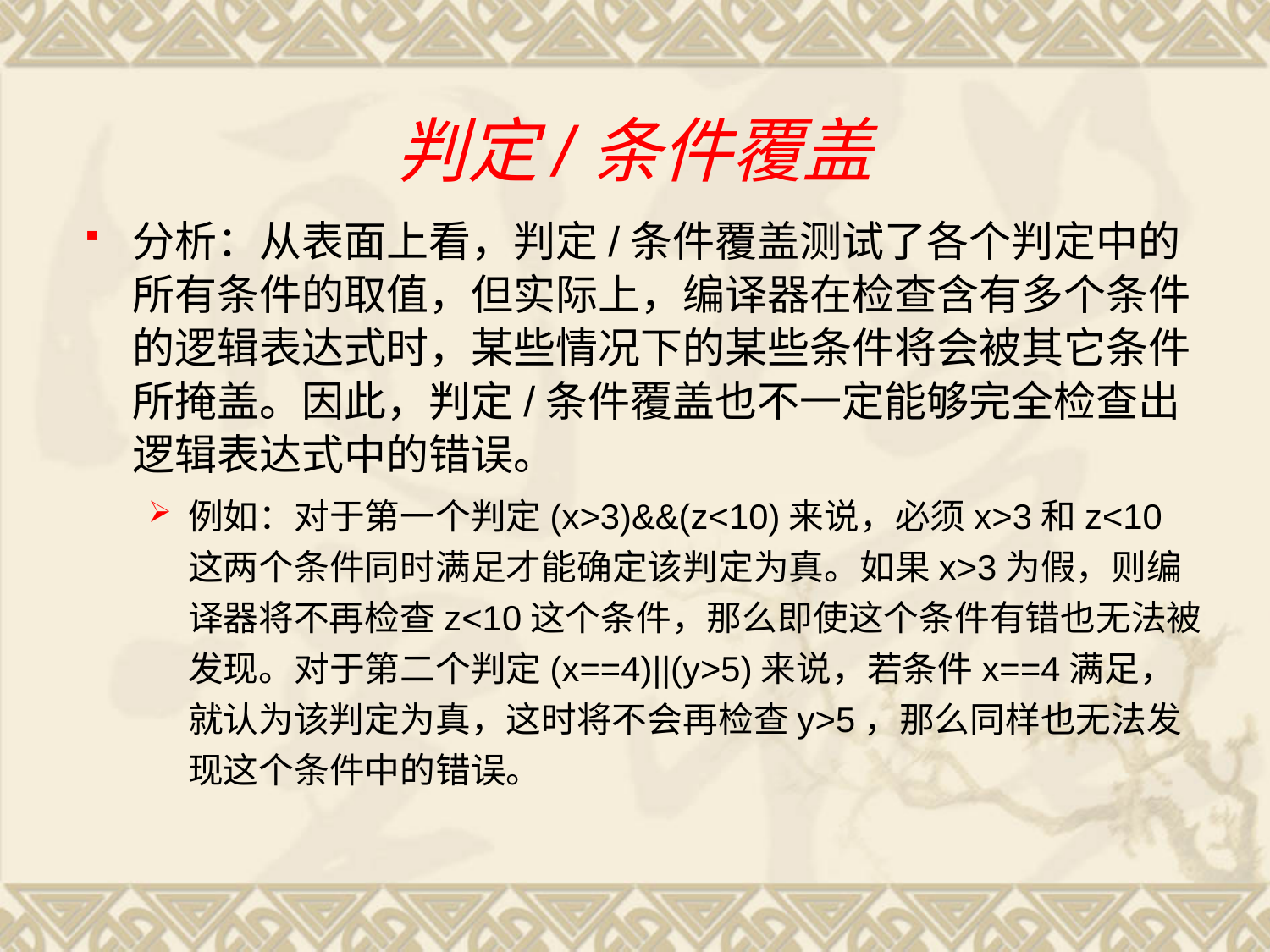

# 判定/条件覆盖
分析：从表面上看，判定/条件覆盖测试了各个判定中的所有条件的取值，但实际上，编译器在检查含有多个条件的逻辑表达式时，某些情况下的某些条件将会被其它条件所掩盖。因此，判定/条件覆盖也不一定能够完全检查出逻辑表达式中的错误。
例如：对于第一个判定(x>3)&&(z<10)来说，必须x>3和z<10这两个条件同时满足才能确定该判定为真。如果x>3为假，则编译器将不再检查z<10这个条件，那么即使这个条件有错也无法被发现。对于第二个判定(x==4)||(y>5)来说，若条件x==4满足，就认为该判定为真，这时将不会再检查y>5，那么同样也无法发现这个条件中的错误。